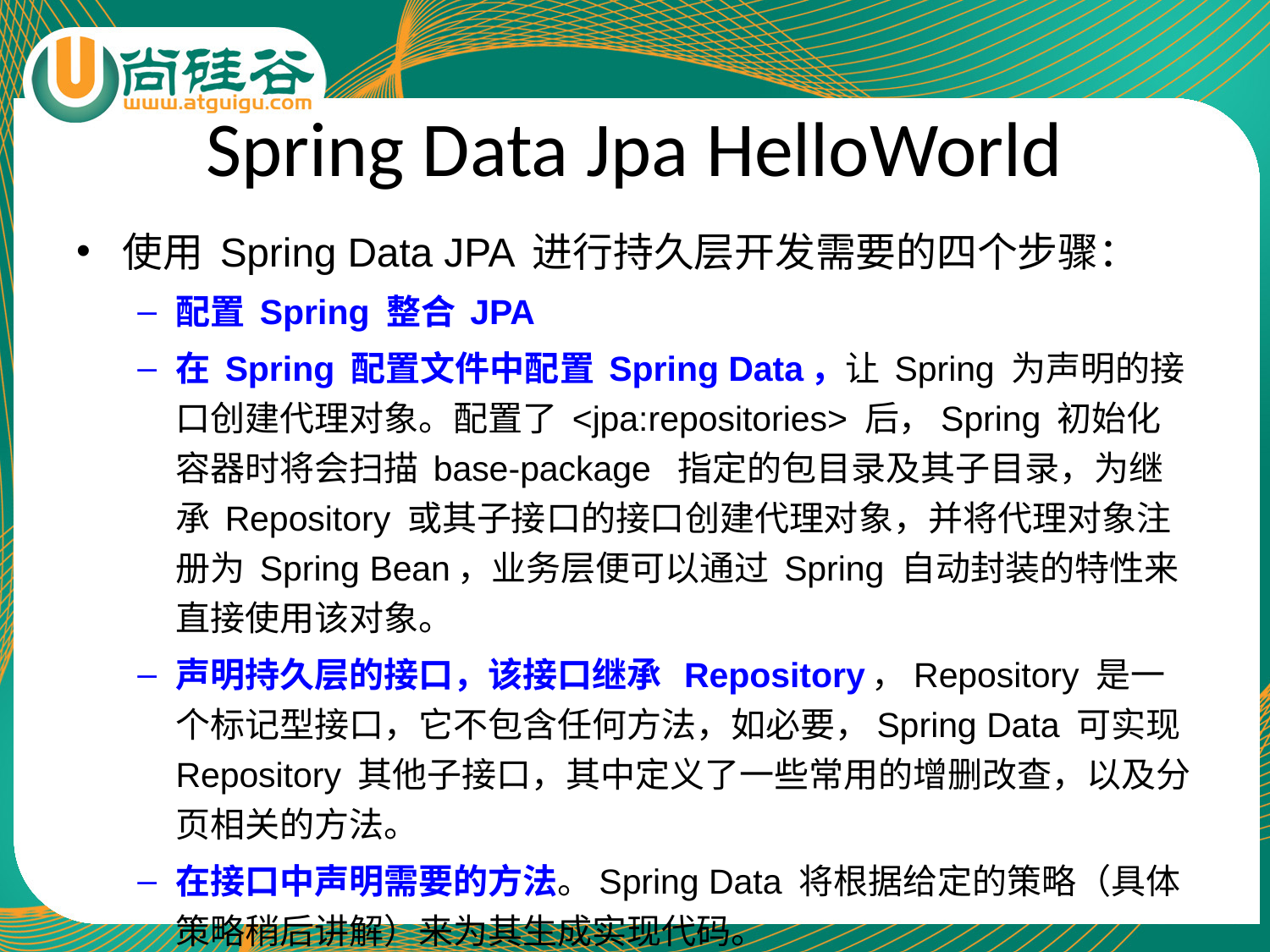

# Spring Data Jpa HelloWorld
使用 Spring Data JPA 进行持久层开发需要的四个步骤：
配置 Spring 整合 JPA
在 Spring 配置文件中配置 Spring Data，让 Spring 为声明的接口创建代理对象。配置了 <jpa:repositories> 后，Spring 初始化容器时将会扫描 base-package  指定的包目录及其子目录，为继承 Repository 或其子接口的接口创建代理对象，并将代理对象注册为 Spring Bean，业务层便可以通过 Spring 自动封装的特性来直接使用该对象。
声明持久层的接口，该接口继承  Repository，Repository 是一个标记型接口，它不包含任何方法，如必要，Spring Data 可实现 Repository 其他子接口，其中定义了一些常用的增删改查，以及分页相关的方法。
在接口中声明需要的方法。Spring Data 将根据给定的策略（具体策略稍后讲解）来为其生成实现代码。